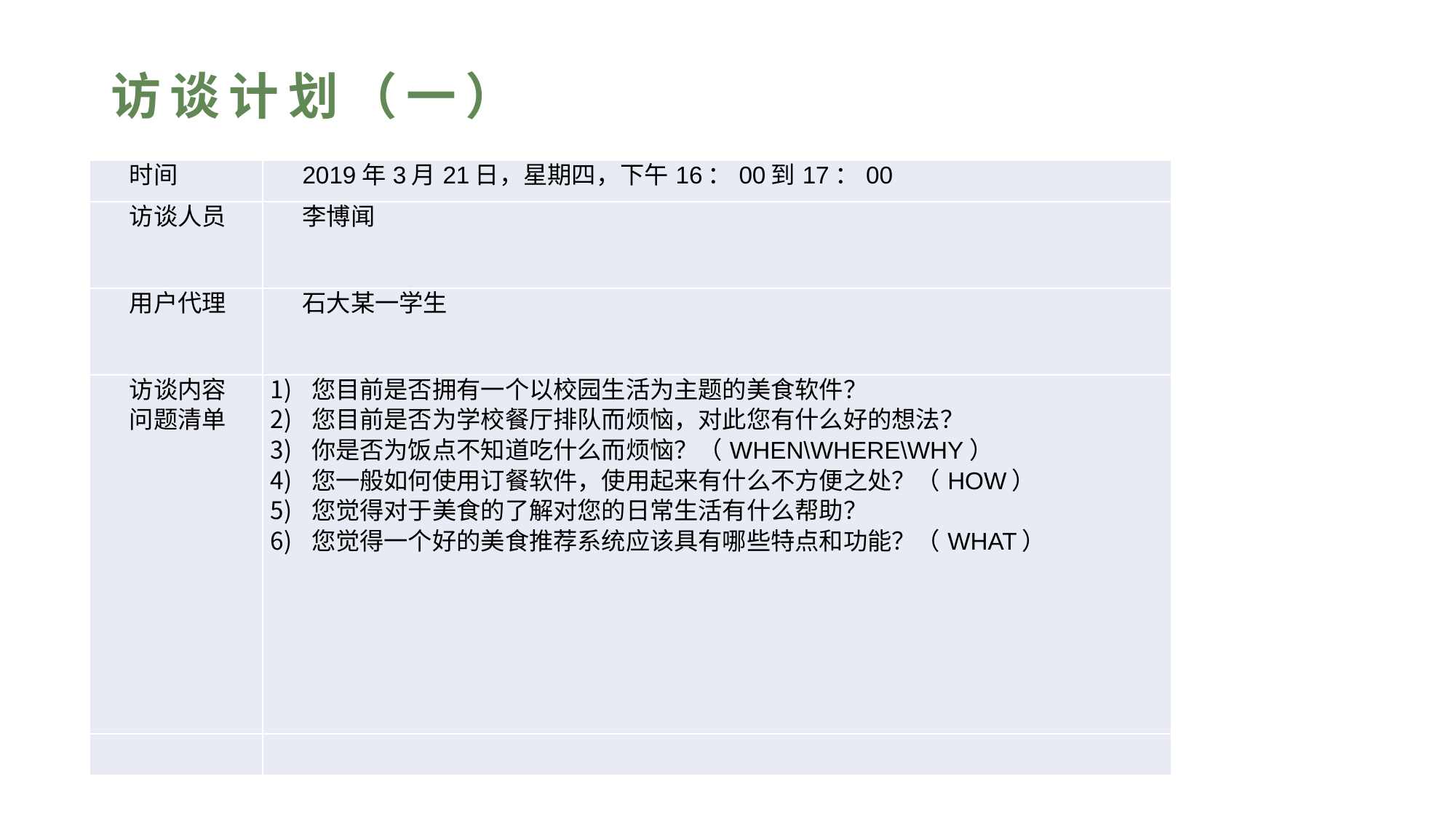

# 访谈计划（一）
| 时间 | 2019年3月21日，星期四，下午16：00到17：00 |
| --- | --- |
| 访谈人员 | 李博闻 |
| 用户代理 | 石大某一学生 |
| 访谈内容 问题清单 | 您目前是否拥有一个以校园生活为主题的美食软件？ 您目前是否为学校餐厅排队而烦恼，对此您有什么好的想法？ 你是否为饭点不知道吃什么而烦恼？（WHEN\WHERE\WHY） 您一般如何使用订餐软件，使用起来有什么不方便之处？（HOW） 您觉得对于美食的了解对您的日常生活有什么帮助？ 您觉得一个好的美食推荐系统应该具有哪些特点和功能？（WHAT） |
|  |  |